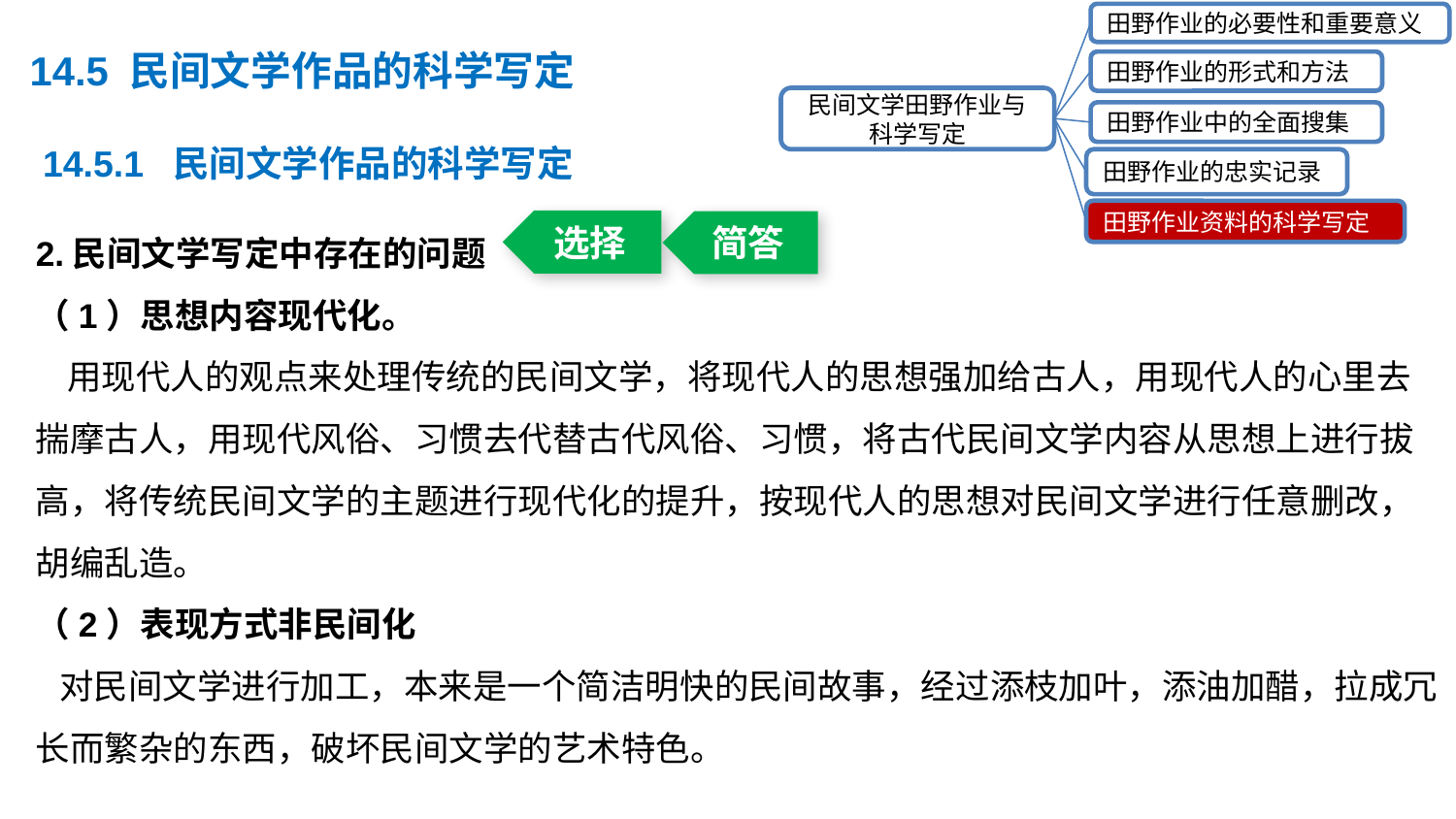

田野作业的必要性和重要意义
田野作业的形式和方法
民间文学田野作业与科学写定
田野作业中的全面搜集
田野作业的忠实记录
田野作业资料的科学写定
14.5 民间文学作品的科学写定
14.5.1  民间文学作品的科学写定
2.民间文学写定中存在的问题
（1）思想内容现代化。
   用现代人的观点来处理传统的民间文学，将现代人的思想强加给古人，用现代人的心里去揣摩古人，用现代风俗、习惯去代替古代风俗、习惯，将古代民间文学内容从思想上进行拔高，将传统民间文学的主题进行现代化的提升，按现代人的思想对民间文学进行任意删改，胡编乱造。
（2）表现方式非民间化
  对民间文学进行加工，本来是一个简洁明快的民间故事，经过添枝加叶，添油加醋，拉成冗长而繁杂的东西，破坏民间文学的艺术特色。
选择
简答